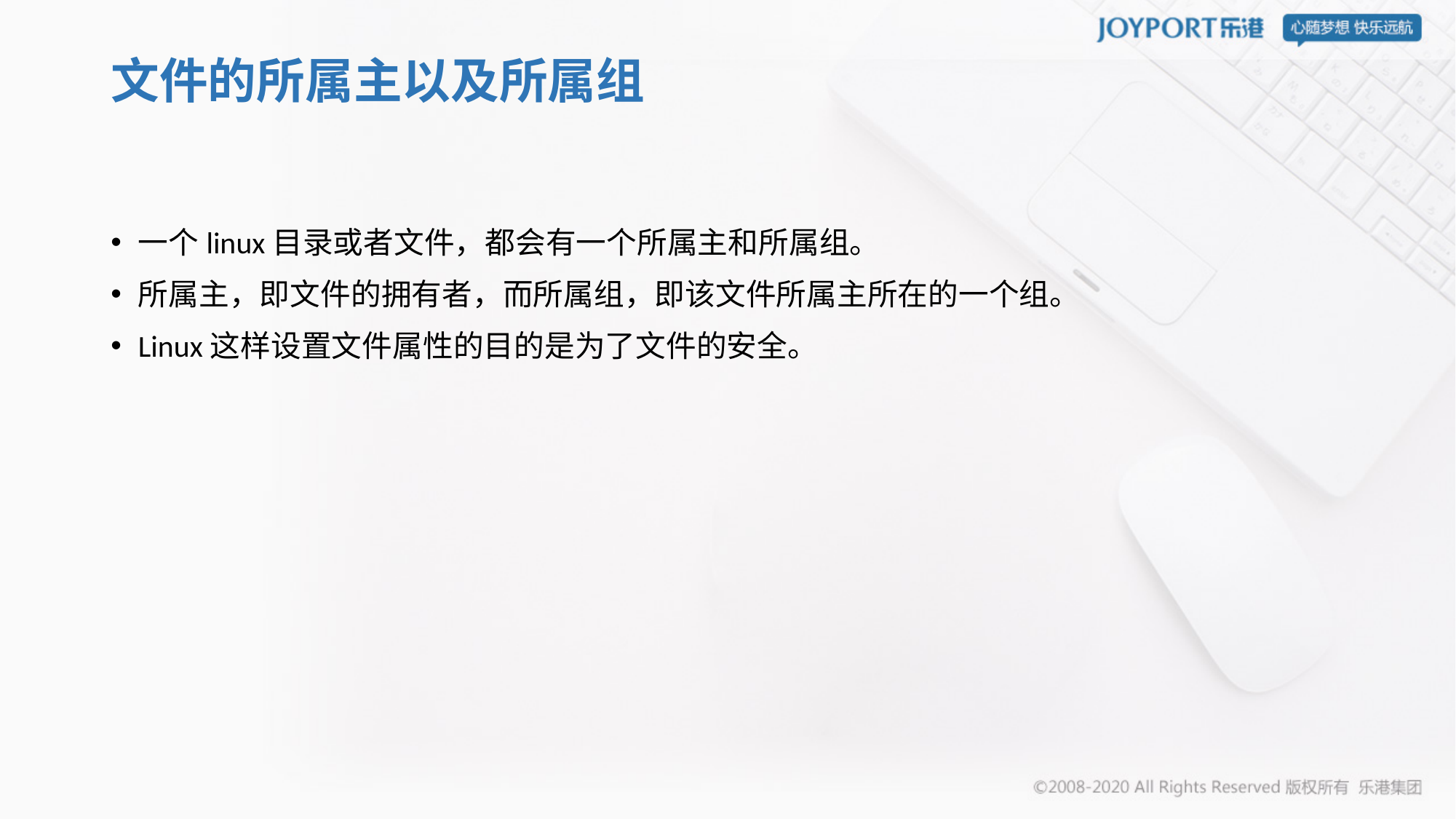

# 文件的所属主以及所属组
一个linux目录或者文件，都会有一个所属主和所属组。
所属主，即文件的拥有者，而所属组，即该文件所属主所在的一个组。
Linux这样设置文件属性的目的是为了文件的安全。